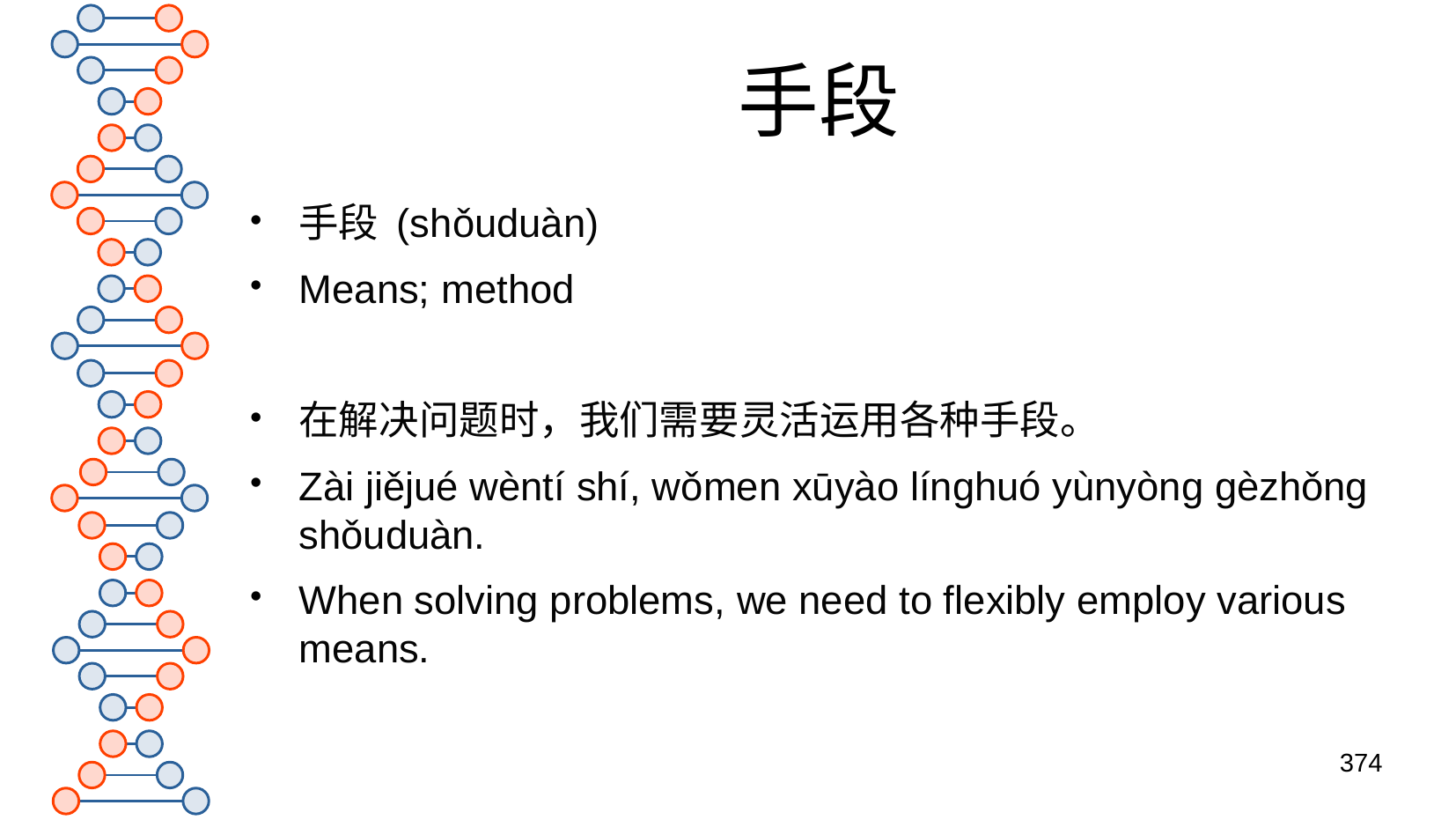

# 手段
手段 (shǒuduàn)
Means; method

在解决问题时，我们需要灵活运用各种手段。
Zài jiějué wèntí shí, wǒmen xūyào línghuó yùnyòng gèzhǒng shǒuduàn.
When solving problems, we need to flexibly employ various means.

374